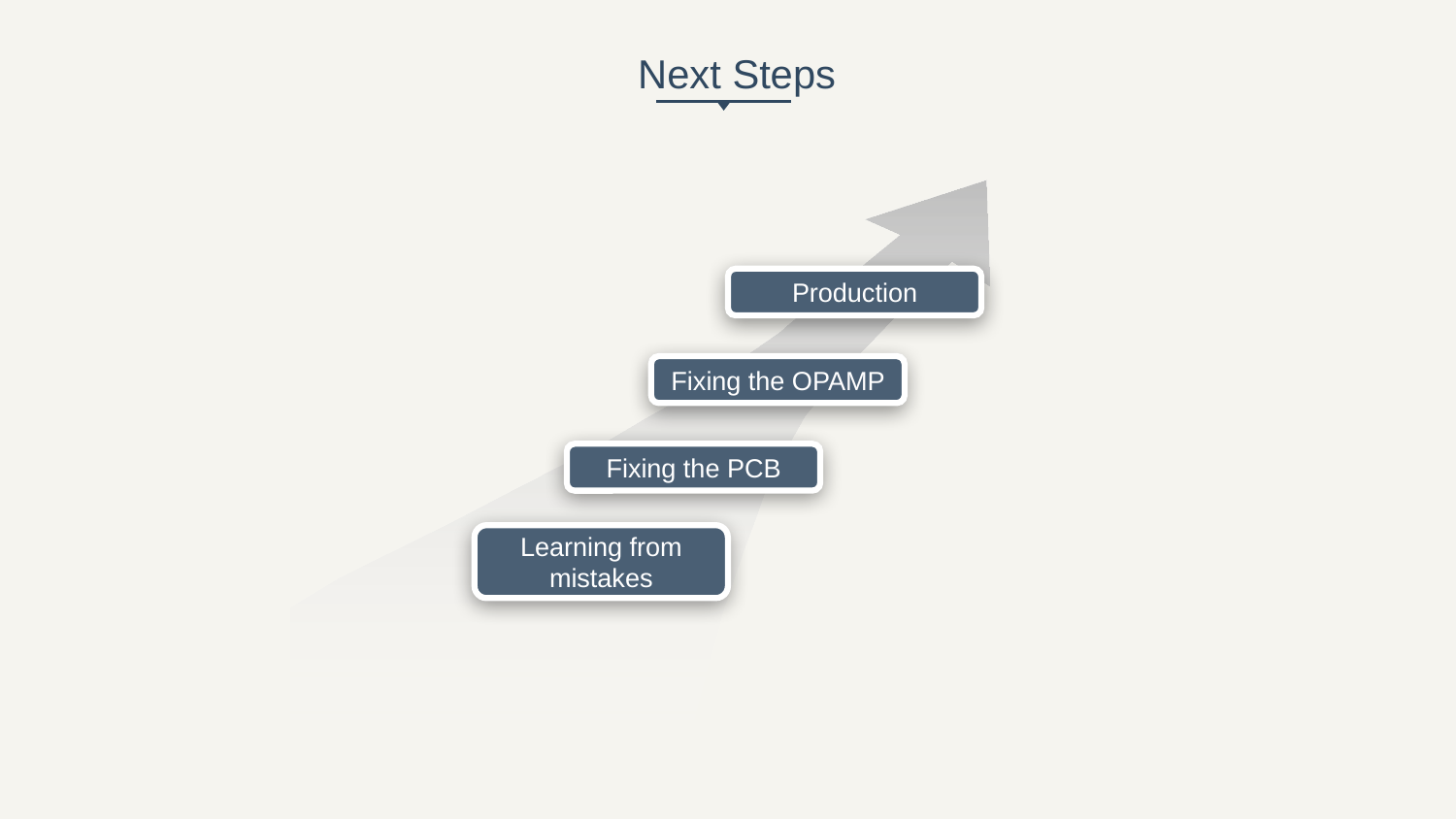

Next Steps

Production
Fixing the OPAMP
Fixing the PCB
Learning from mistakes
延迟符号